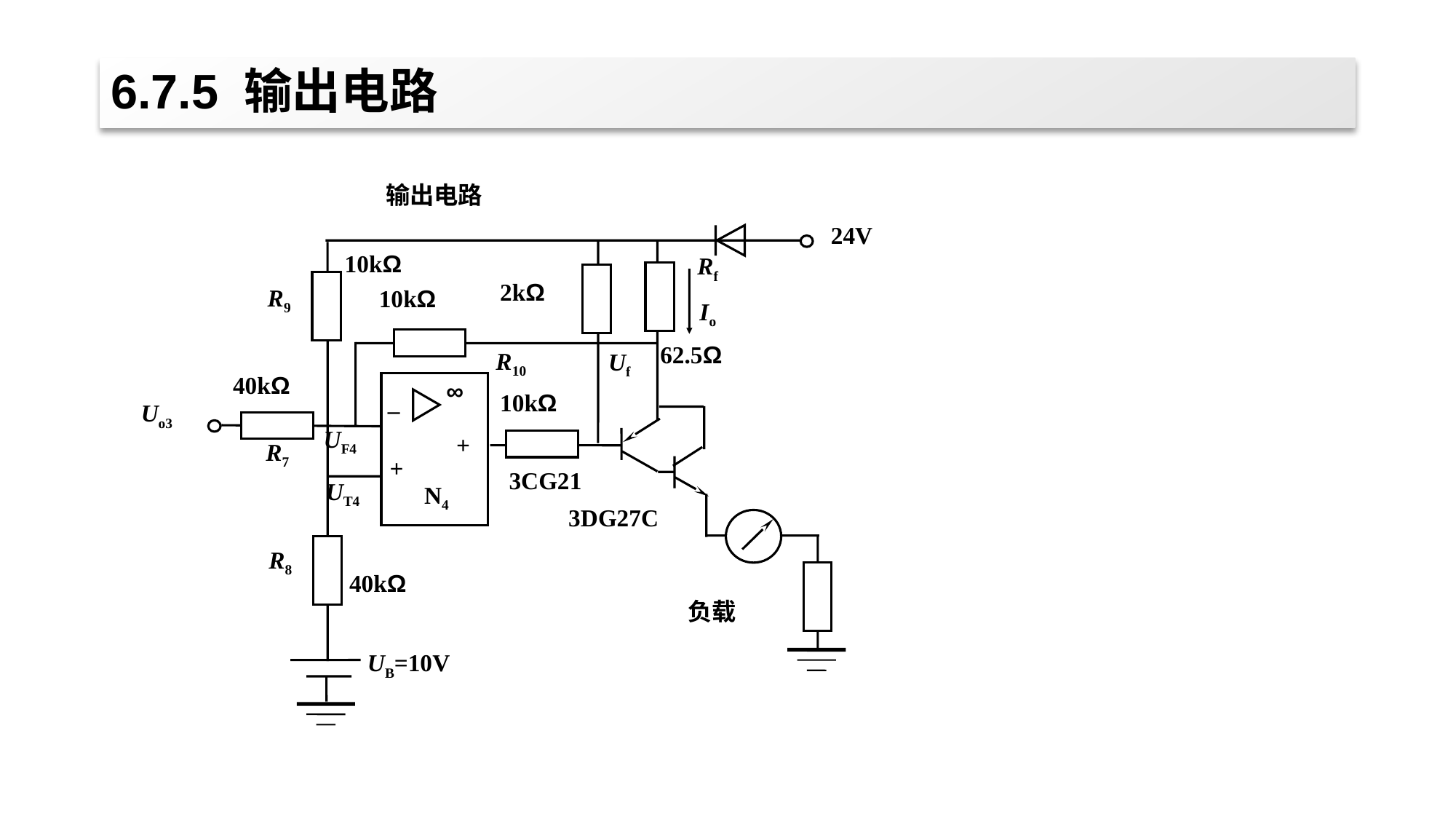

# 6.7.5 输出电路
输出电路
24V

10kΩ
Rf

2kΩ
R9
10kΩ
Io

62.5Ω

R10
Uf
40kΩ

∞

_
10kΩ

Uo3

UF4

+

R7

+
3CG21

UT4

N4
3DG27C

R8

40kΩ
负载
UB=10V